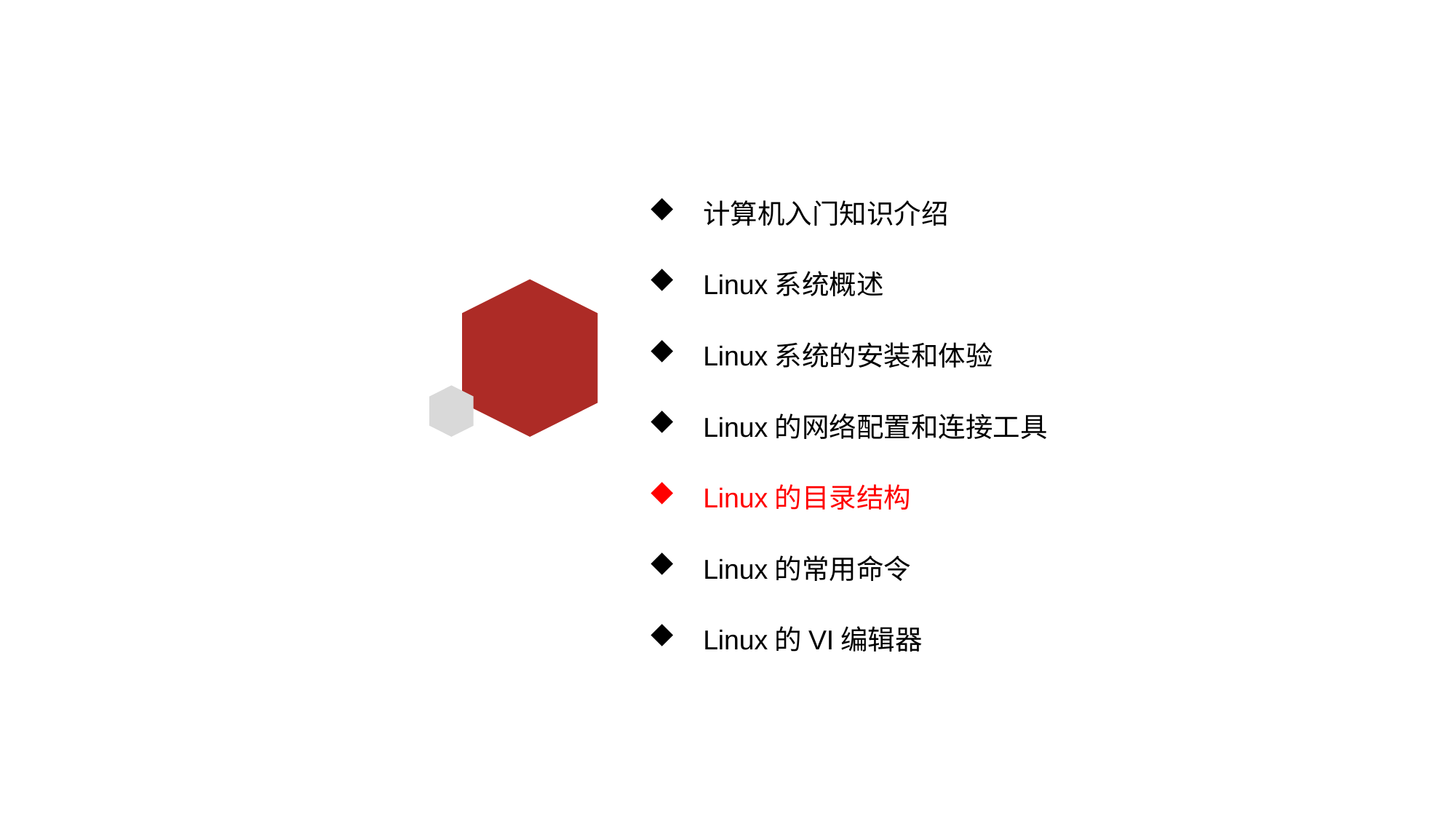

计算机入门知识介绍
Linux系统概述
Linux系统的安装和体验
Linux的网络配置和连接工具
Linux的目录结构
Linux的常用命令
Linux的VI编辑器